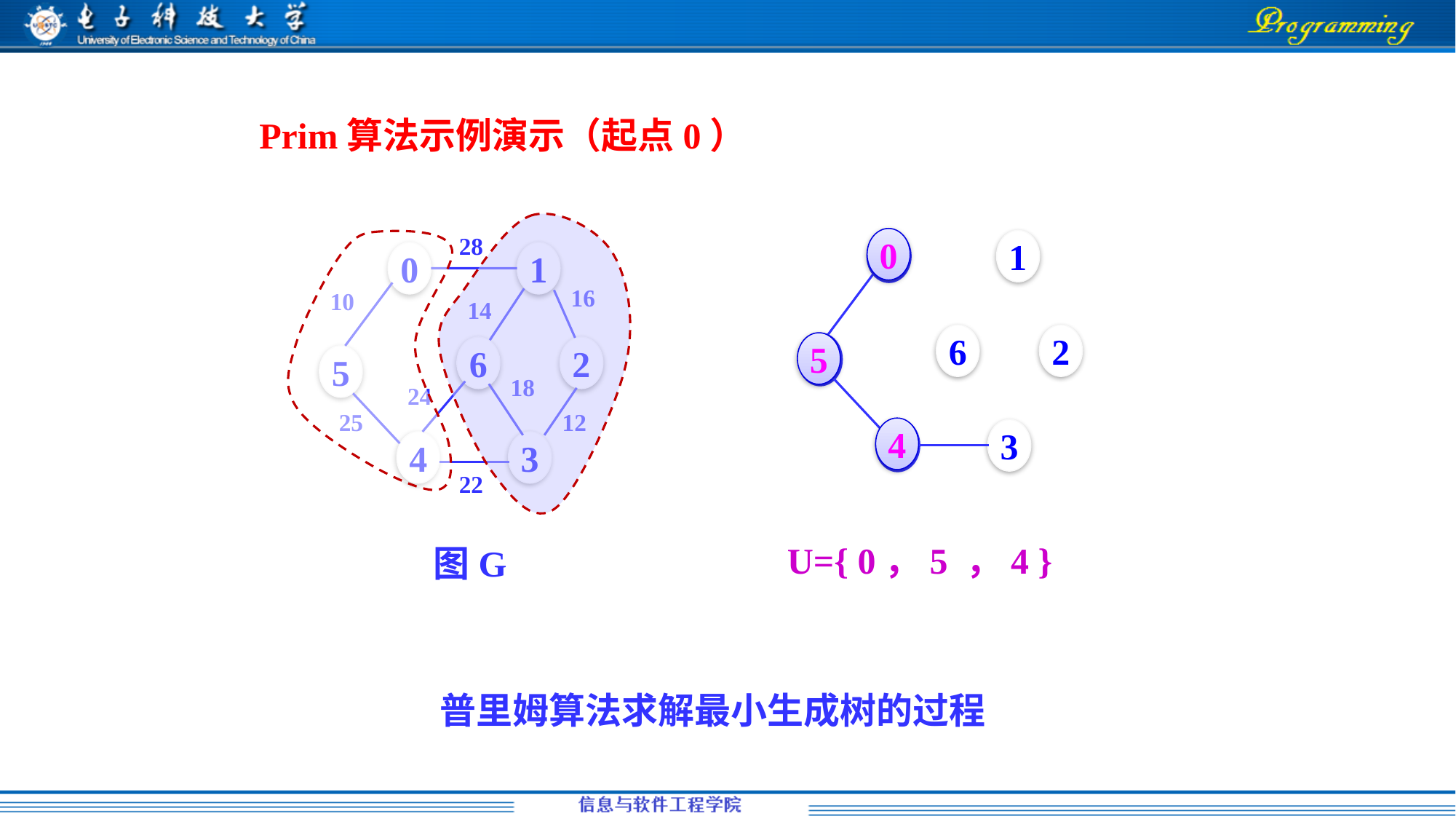

Prim算法示例演示（起点0）

28
0

0
1
6
2
5
4
3
0
1

16
10

14

5
6
2
5

18
24

25
12
4
4
3

22
图G
U={ 0，5 ，4 }
普里姆算法求解最小生成树的过程